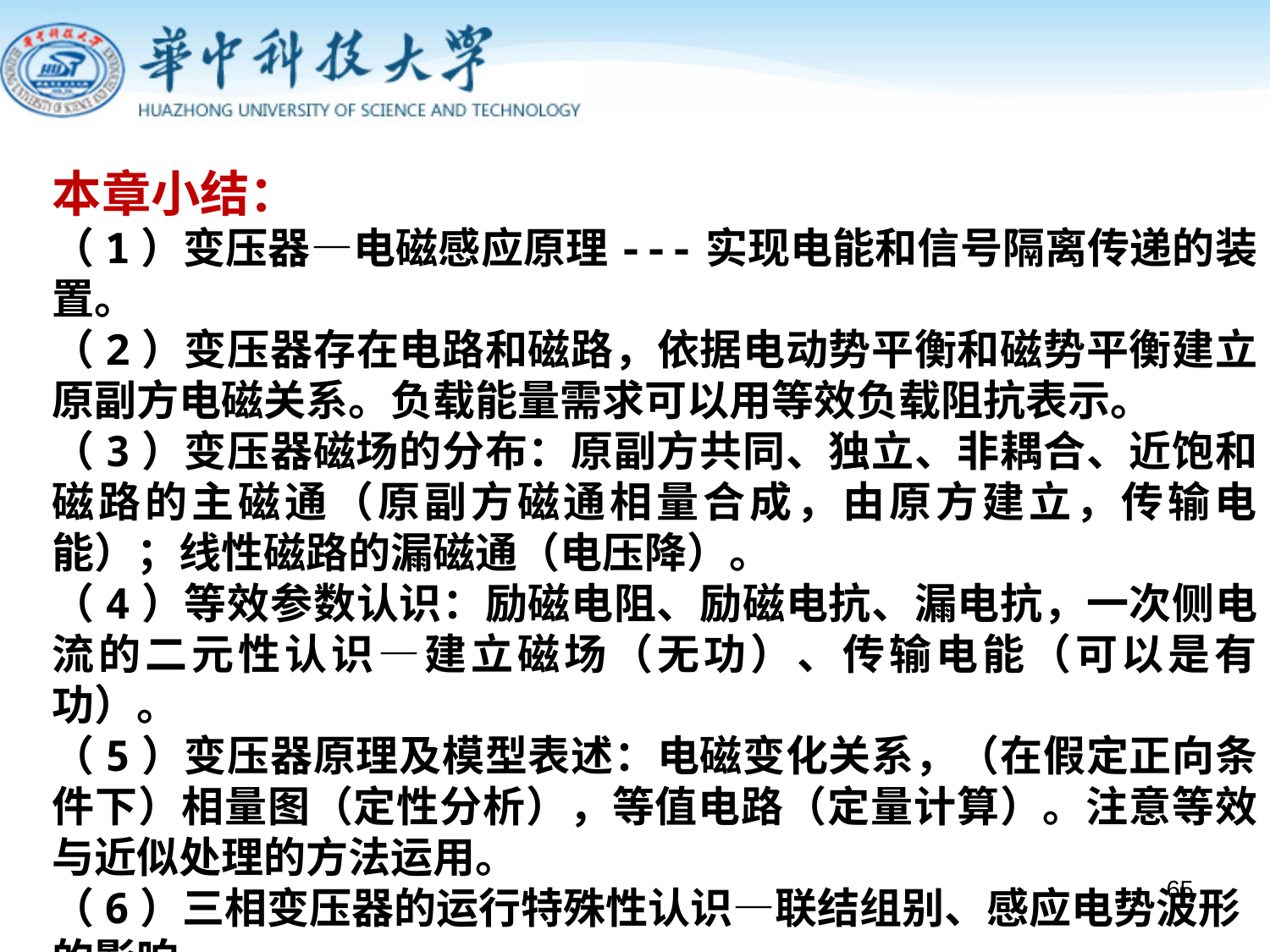

本章小结：
（1）变压器—电磁感应原理---实现电能和信号隔离传递的装置。
（2）变压器存在电路和磁路，依据电动势平衡和磁势平衡建立原副方电磁关系。负载能量需求可以用等效负载阻抗表示。
（3）变压器磁场的分布：原副方共同、独立、非耦合、近饱和磁路的主磁通（原副方磁通相量合成，由原方建立，传输电能）；线性磁路的漏磁通（电压降）。
（4）等效参数认识：励磁电阻、励磁电抗、漏电抗，一次侧电流的二元性认识—建立磁场（无功）、传输电能（可以是有功）。
（5）变压器原理及模型表述：电磁变化关系，（在假定正向条件下）相量图（定性分析），等值电路（定量计算）。注意等效与近似处理的方法运用。
（6）三相变压器的运行特殊性认识—联结组别、感应电势波形的影响。
65